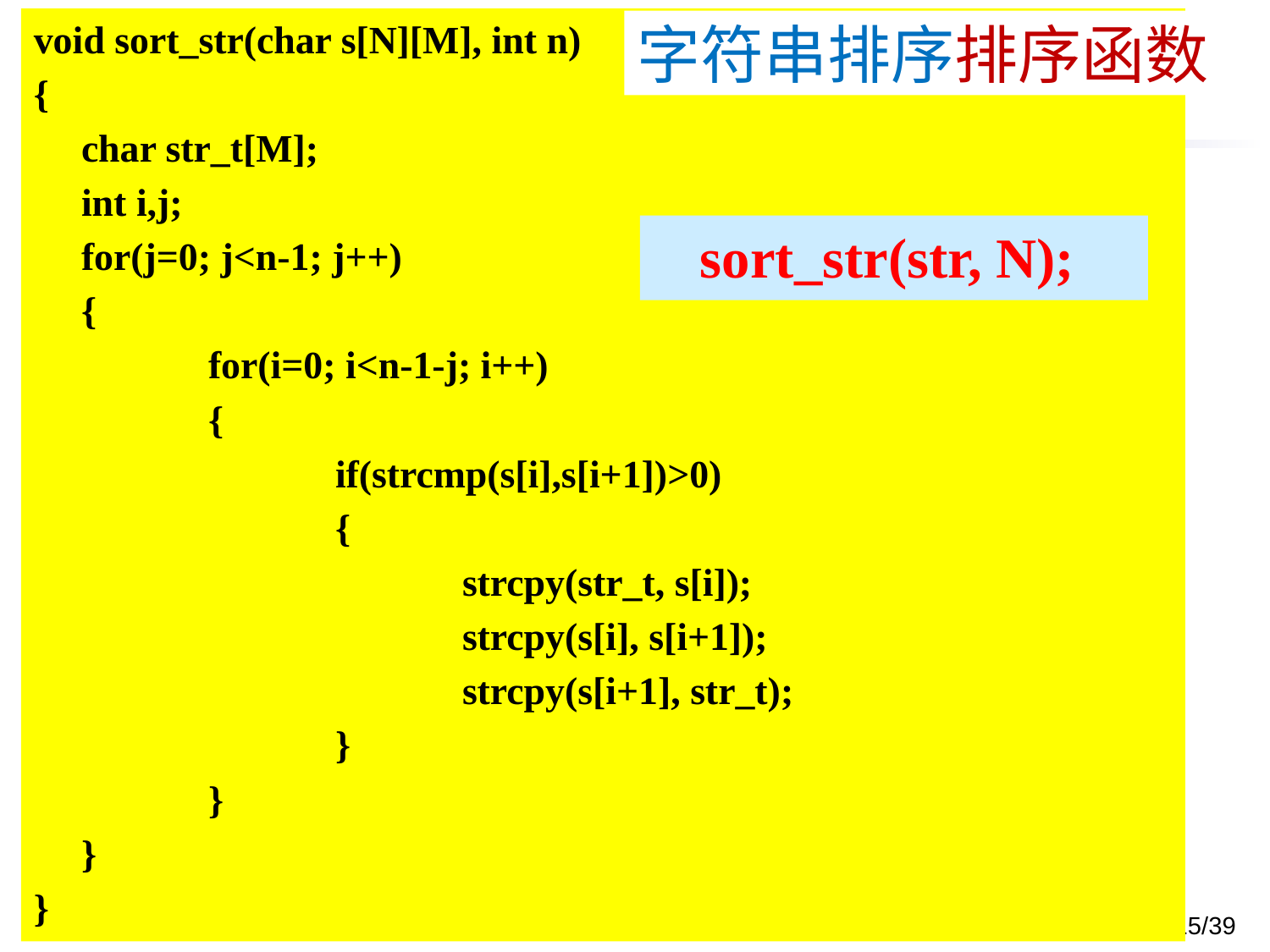

void sort_str(char s[N][M], int n)
{
	char str_t[M];
	int i,j;
	for(j=0; j<n-1; j++)
	{
		for(i=0; i<n-1-j; i++)
		{
			if(strcmp(s[i],s[i+1])>0)
			{
				strcpy(str_t, s[i]);
				strcpy(s[i], s[i+1]);
				strcpy(s[i+1], str_t);
			}
		}
	}
}
字符串排序排序函数
输出一个字符串
	sort_str(str, N);
2023/11/13
王化雨 whuayu000@163.com 13306442222
115/39